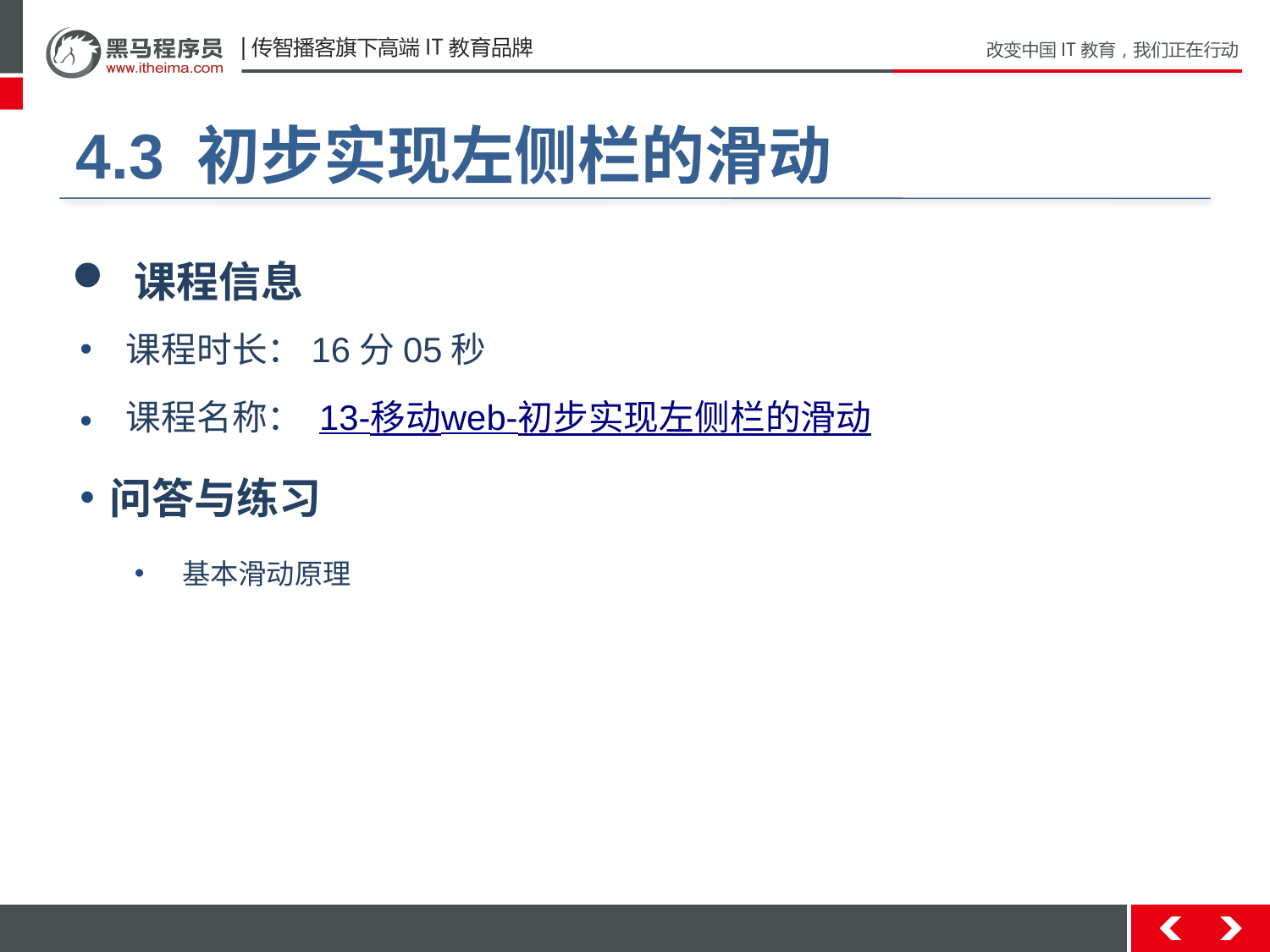

#
4.3 初步实现左侧栏的滑动
 课程信息
 课程时长：16分05秒
 课程名称： 13-移动web-初步实现左侧栏的滑动
问答与练习
基本滑动原理